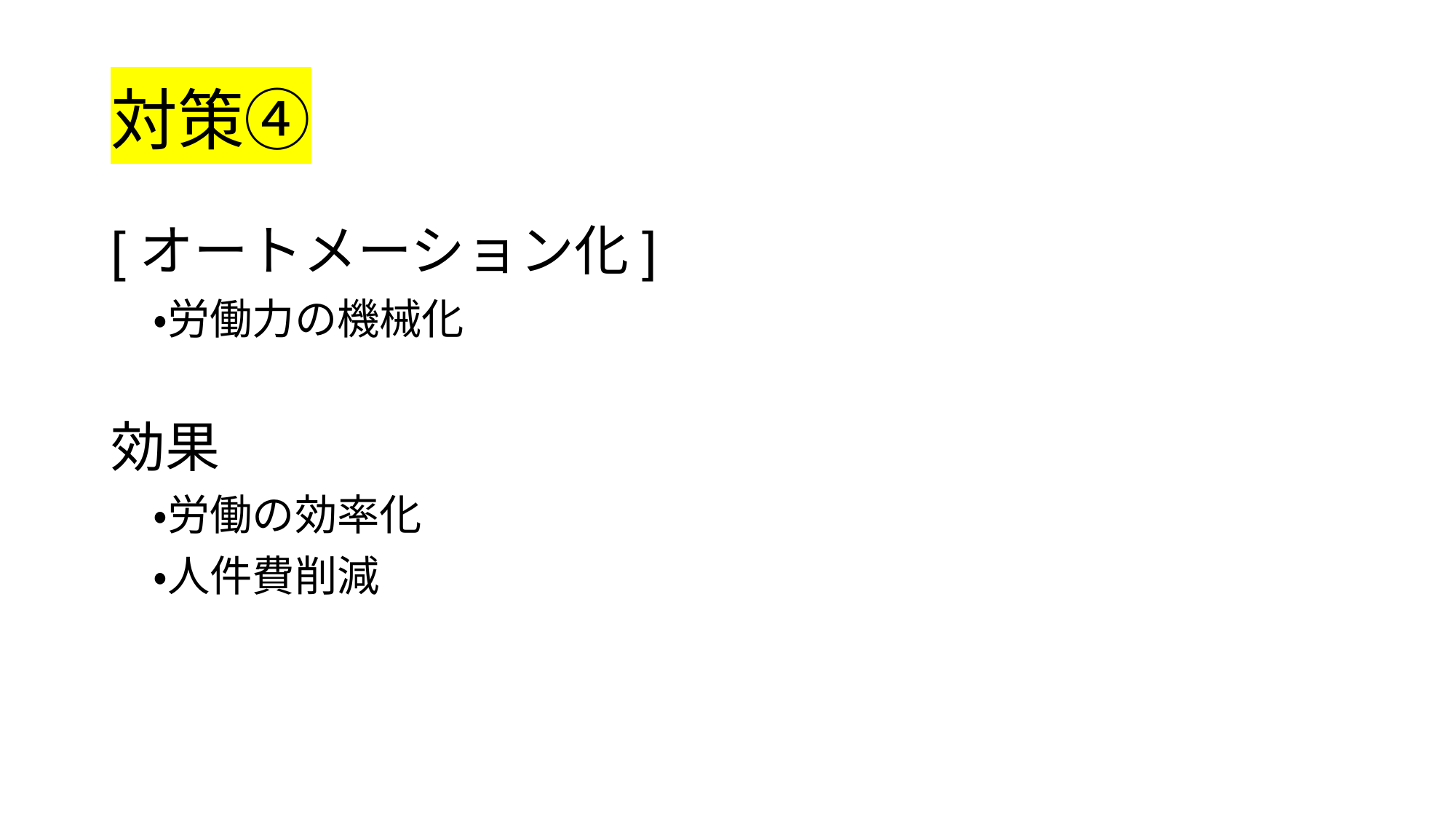

# 対策④
[オートメーション化]
　・労働力の機械化

効果
　・労働の効率化
　・人件費削減